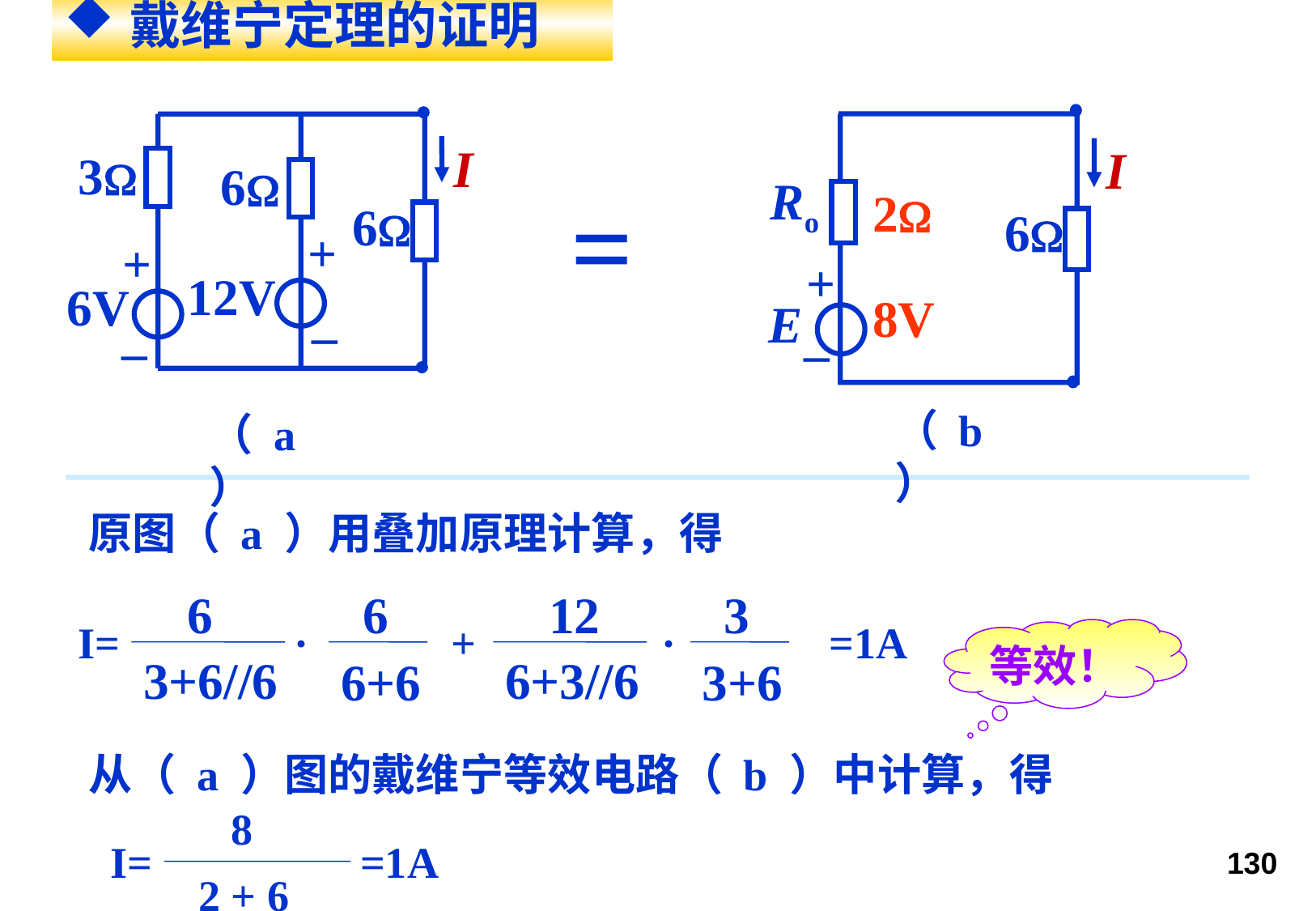

戴维宁定理的证明

I

6Ω

Ro
2Ω

+
8V
E
_

（ b ）

I

6Ω

3Ω

6Ω

+
+
12V
6V

_

_

（ a ）
=

原图（ a ）用叠加原理计算，得
6
6

3+6//6

6+6
12
3
I=                ·             +                 ·              =1A

6+3//6

3+6
等效！
从（ a ）图的戴维宁等效电路（ b ）中计算，得
8
I=                   =1A

2 + 6